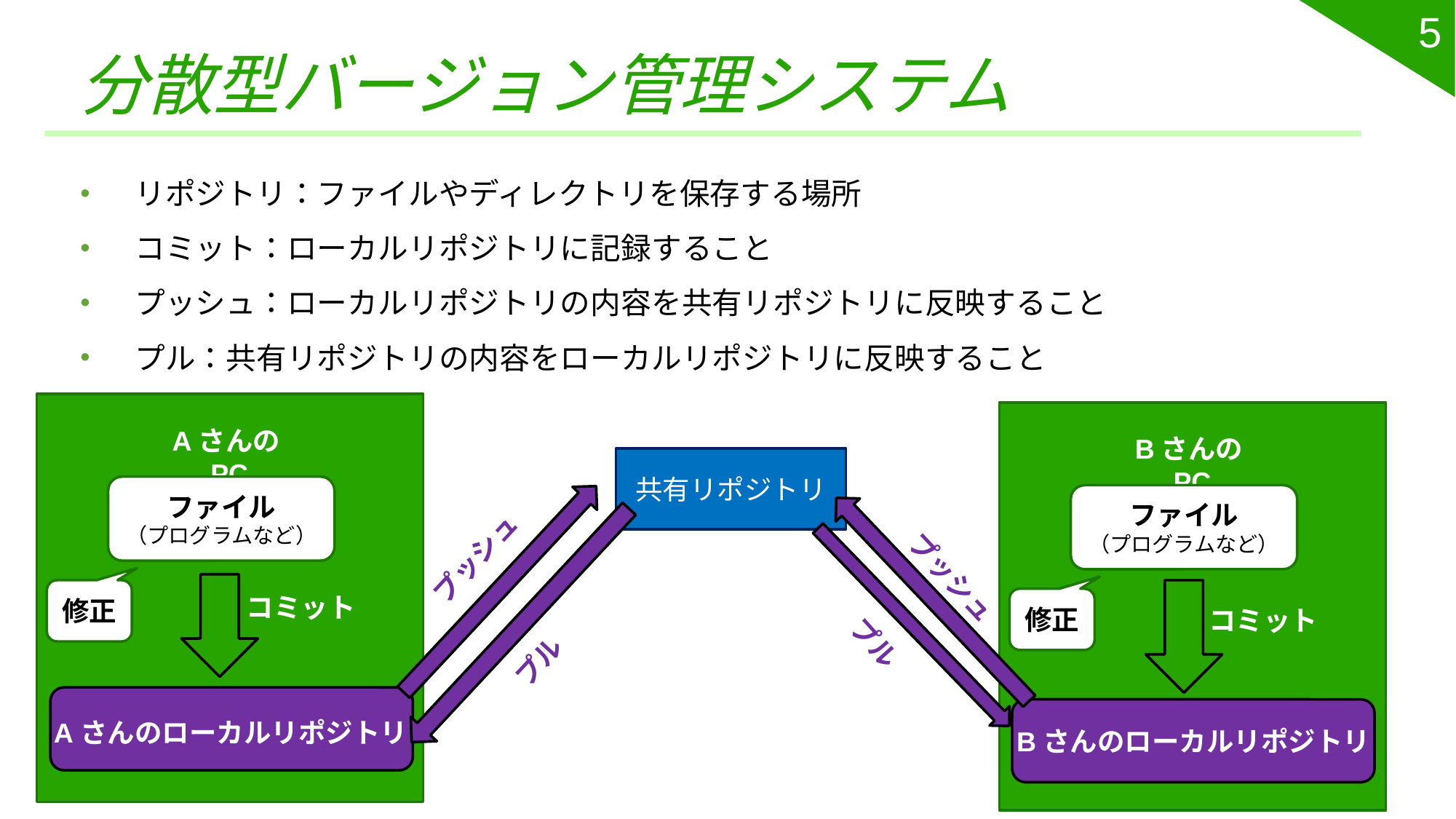

5
# 分散型バージョン管理システム
リポジトリ：ファイルやディレクトリを保存する場所
コミット：ローカルリポジトリに記録すること
プッシュ：ローカルリポジトリの内容を共有リポジトリに反映すること
プル：共有リポジトリの内容をローカルリポジトリに反映すること

AさんのPC
BさんのPC
共有リポジトリ
ファイル
（プログラムなど）
ファイル
（プログラムなど）
プッシュ
プッシュ

修正

コミット
修正
コミット

プル
プル

Aさんのローカルリポジトリ
Bさんのローカルリポジトリ